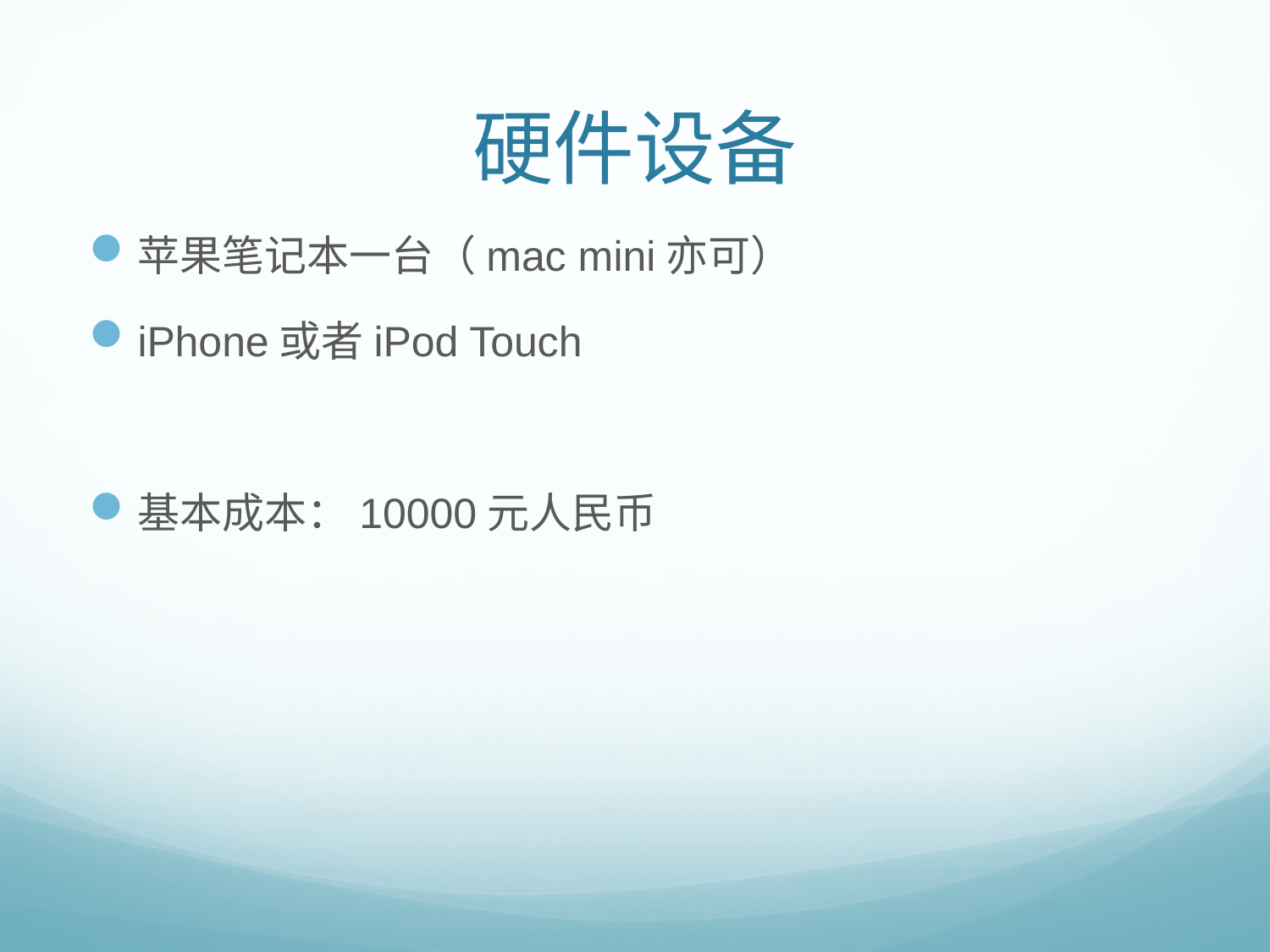

# 硬件设备
苹果笔记本一台（mac mini亦可）
iPhone或者iPod Touch

基本成本：10000元人民币